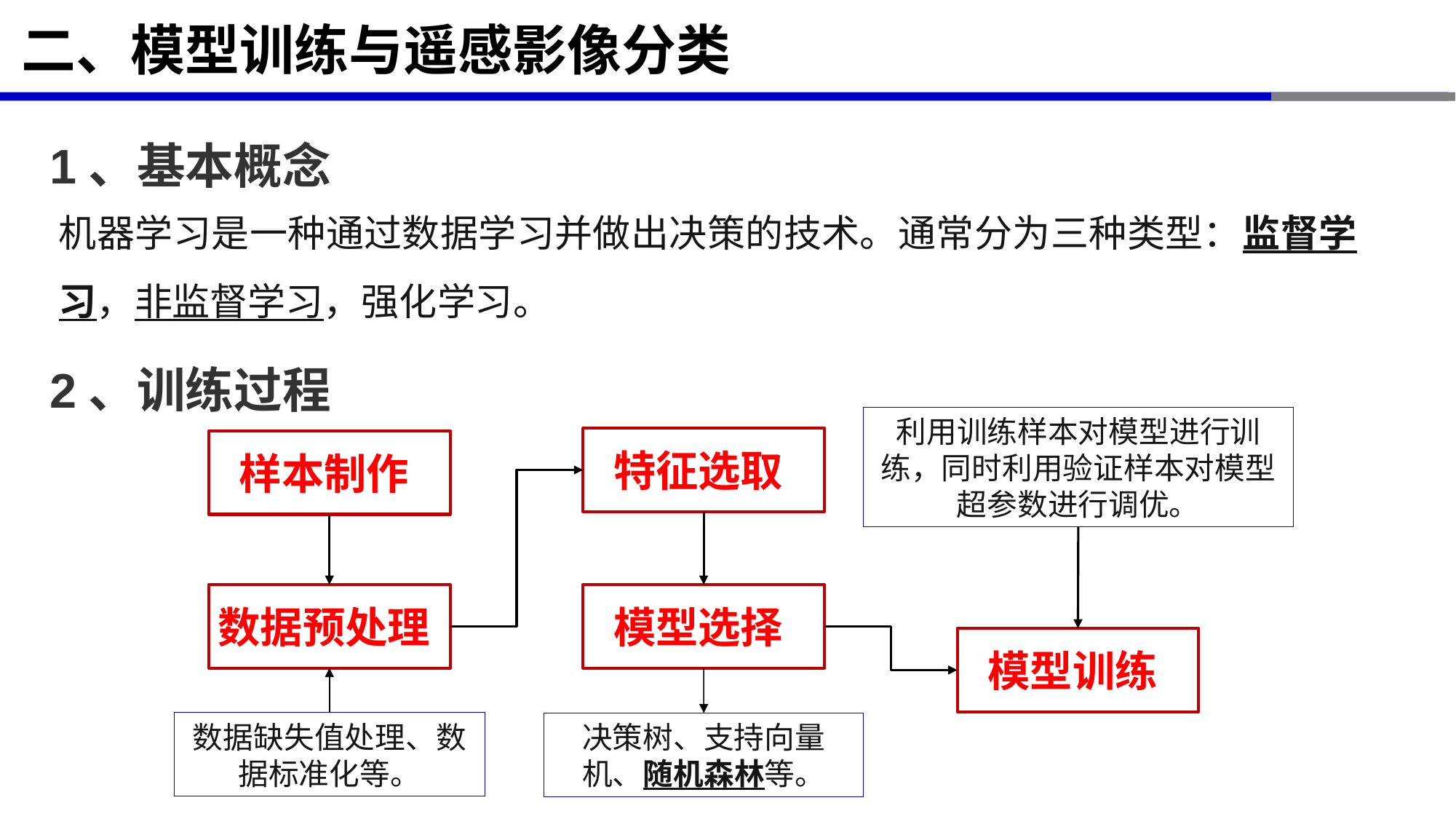

# 二、模型训练与遥感影像分类
1、基本概念
机器学习是一种通过数据学习并做出决策的技术。通常分为三种类型：监督学习，非监督学习，强化学习。
2、训练过程
利用训练样本对模型进行训练，同时利用验证样本对模型超参数进行调优。
特征选取
样本制作
模型选择
数据预处理
模型训练
数据缺失值处理、数据标准化等。
决策树、支持向量机、随机森林等。